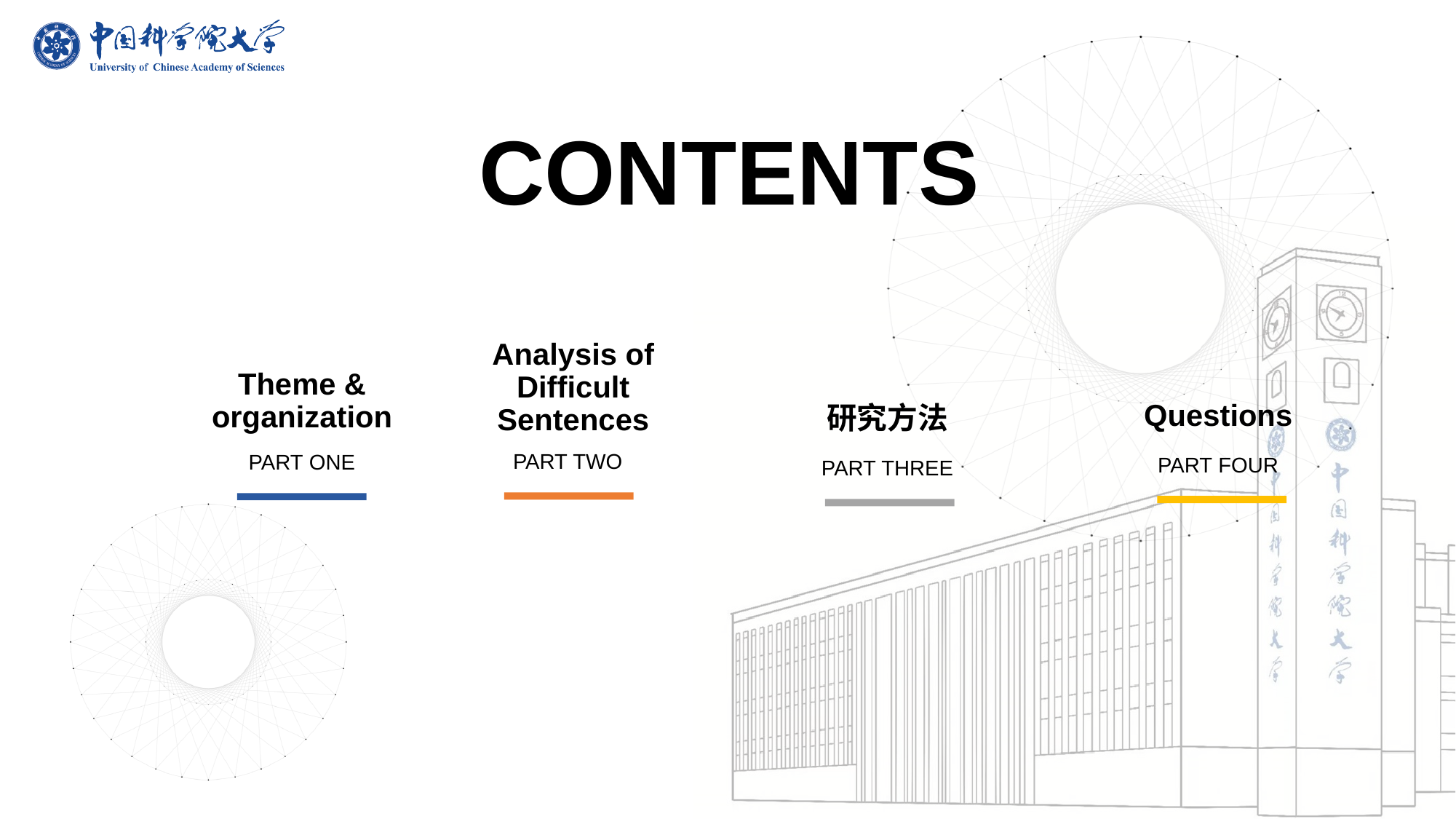

CONTENTS
Analysis of Difficult Sentences
Theme & organization
Questions
研究方法
PART TWO
PART ONE
PART FOUR
PART THREE